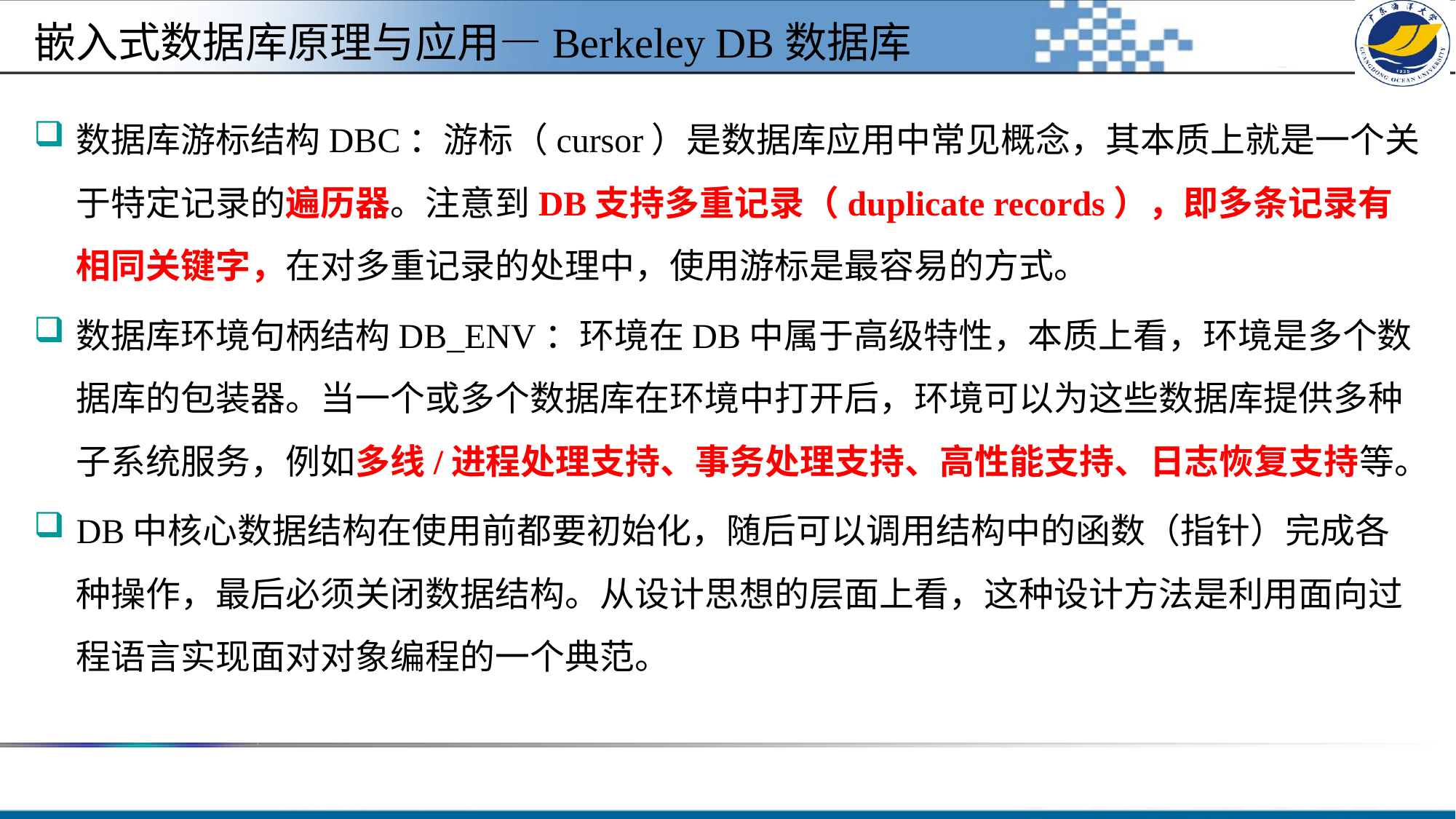

#
嵌入式数据库原理与应用—Berkeley DB数据库
数据库游标结构DBC：游标（cursor）是数据库应用中常见概念，其本质上就是一个关于特定记录的遍历器。注意到DB支持多重记录（duplicate records），即多条记录有相同关键字，在对多重记录的处理中，使用游标是最容易的方式。
数据库环境句柄结构DB_ENV：环境在DB中属于高级特性，本质上看，环境是多个数据库的包装器。当一个或多个数据库在环境中打开后，环境可以为这些数据库提供多种子系统服务，例如多线/进程处理支持、事务处理支持、高性能支持、日志恢复支持等。
DB中核心数据结构在使用前都要初始化，随后可以调用结构中的函数（指针）完成各种操作，最后必须关闭数据结构。从设计思想的层面上看，这种设计方法是利用面向过程语言实现面对对象编程的一个典范。